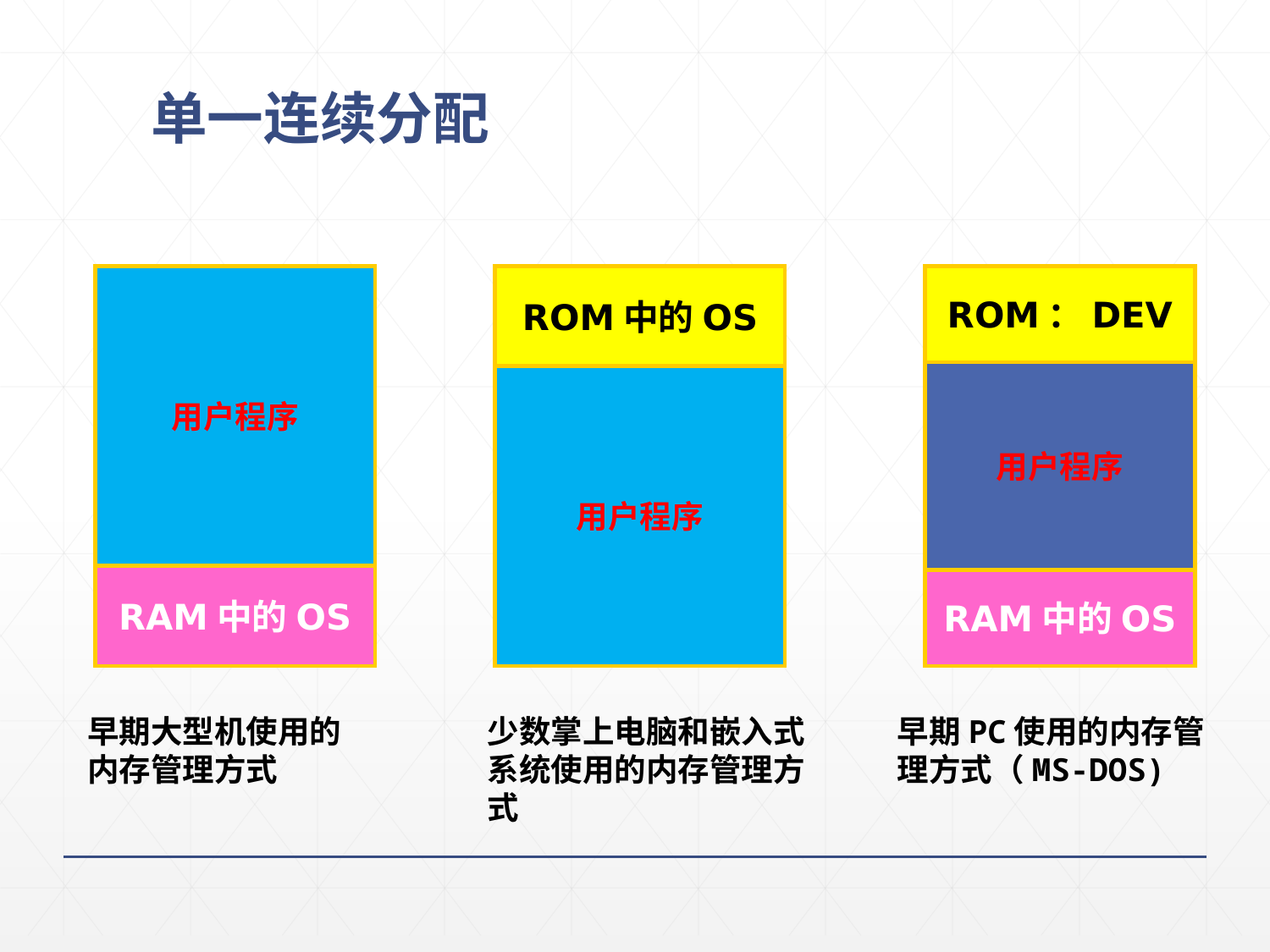

# 单一连续分配
用户程序
RAM中的OS
ROM中的OS
用户程序
ROM：DEV
用户程序
RAM中的OS
早期大型机使用的内存管理方式
少数掌上电脑和嵌入式系统使用的内存管理方式
早期PC使用的内存管理方式（MS-DOS)